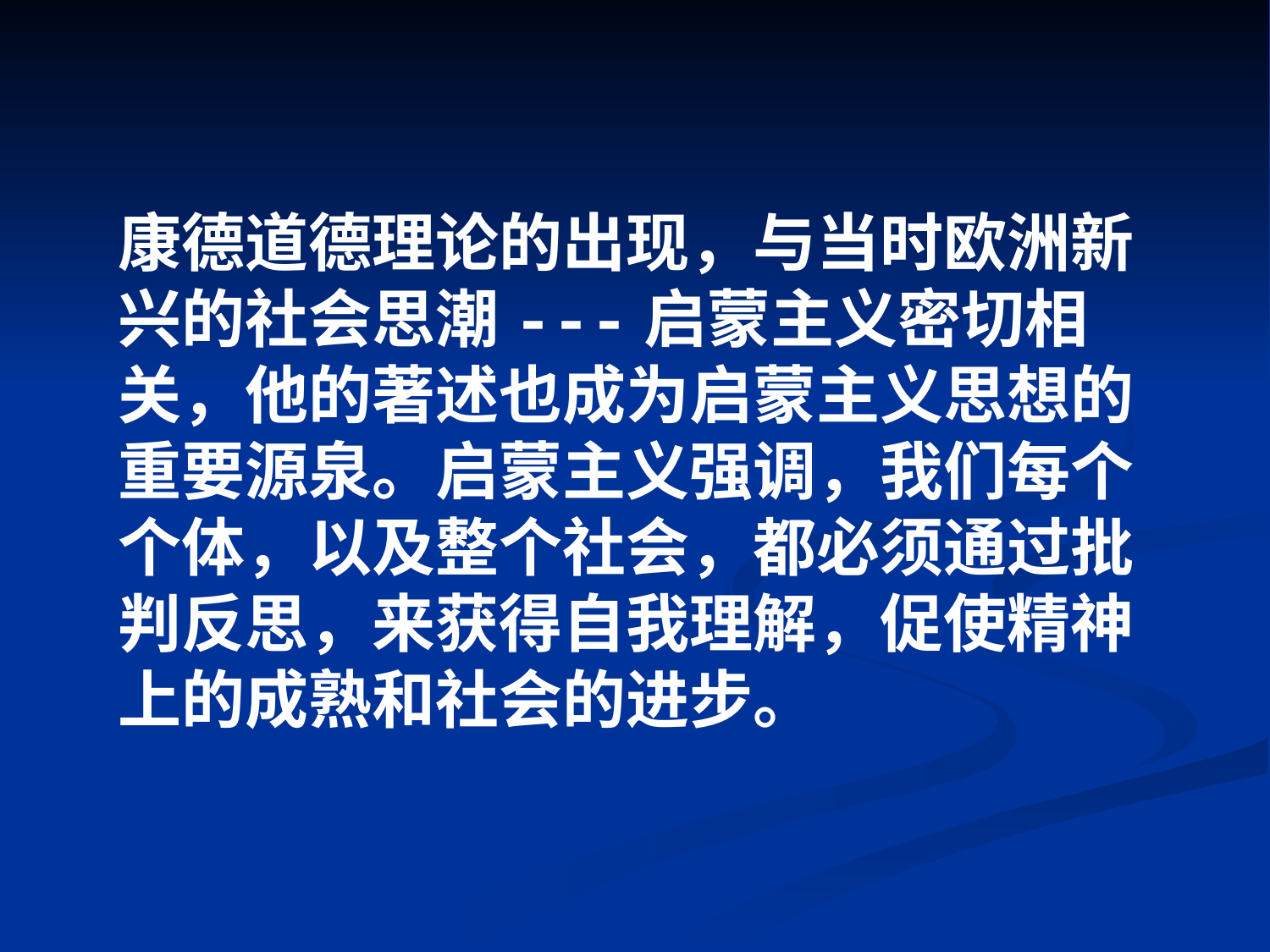

康德道德理论的出现，与当时欧洲新兴的社会思潮---启蒙主义密切相关，他的著述也成为启蒙主义思想的重要源泉。启蒙主义强调，我们每个个体，以及整个社会，都必须通过批判反思，来获得自我理解，促使精神上的成熟和社会的进步。